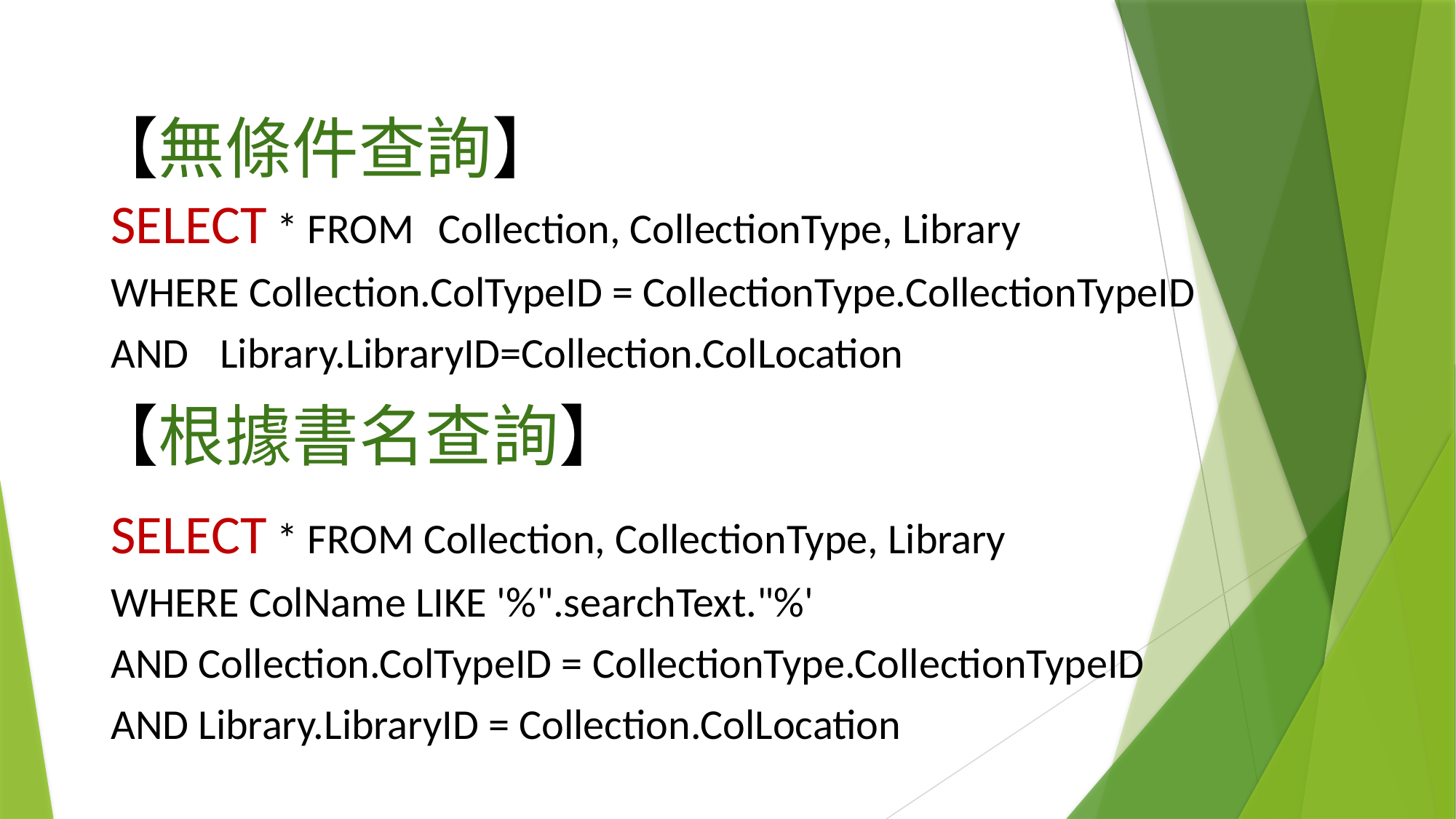

# 【無條件查詢】
SELECT * FROM	Collection, CollectionType, Library
WHERE Collection.ColTypeID = CollectionType.CollectionTypeID
AND 	Library.LibraryID=Collection.ColLocation
【根據書名查詢】
SELECT * FROM Collection, CollectionType, Library
WHERE ColName LIKE '%".searchText."%'
AND Collection.ColTypeID = CollectionType.CollectionTypeID
AND Library.LibraryID = Collection.ColLocation